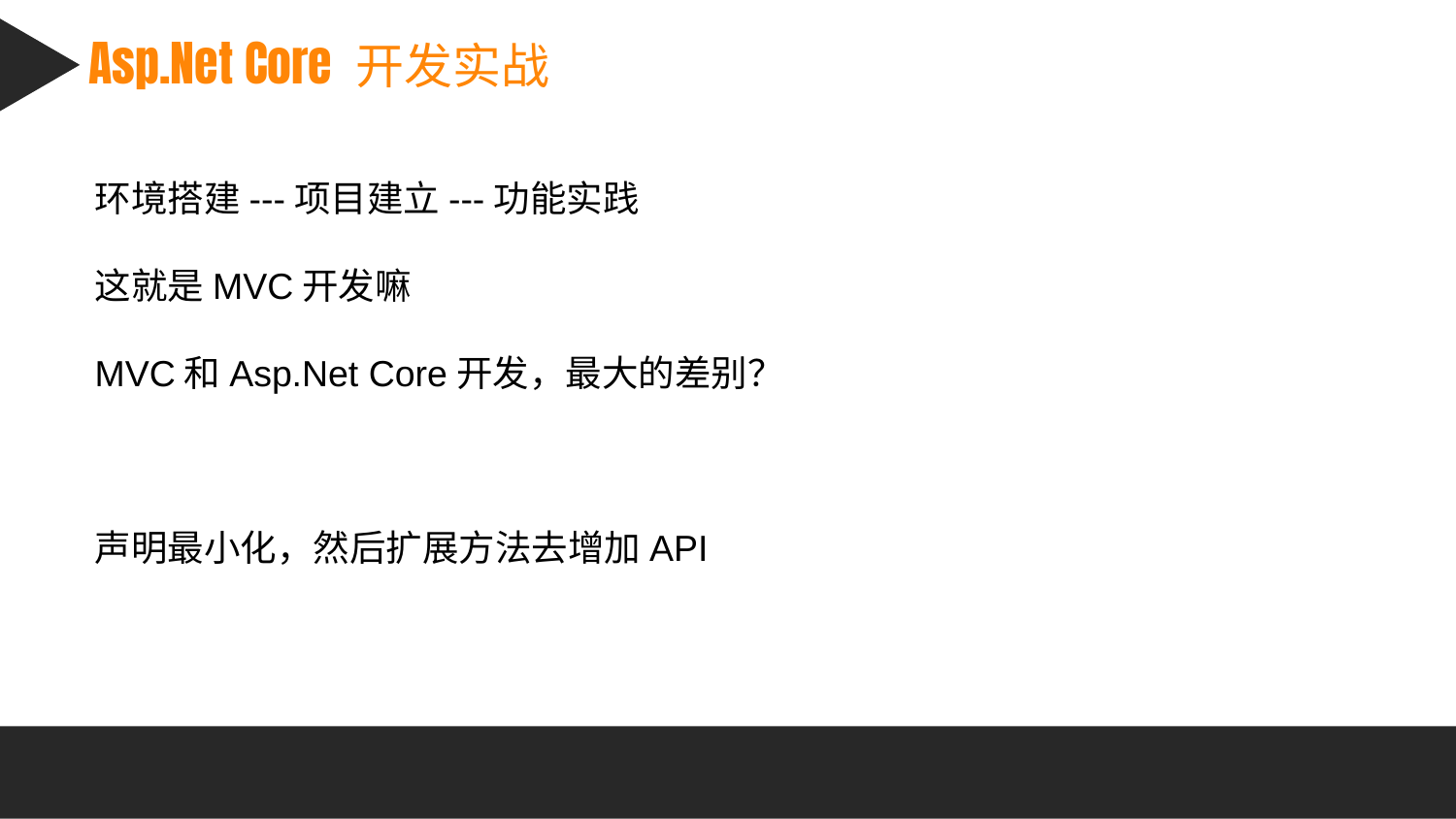

Asp.Net Core 开发实战
环境搭建---项目建立---功能实践

这就是MVC开发嘛

MVC和Asp.Net Core开发，最大的差别？

声明最小化，然后扩展方法去增加API